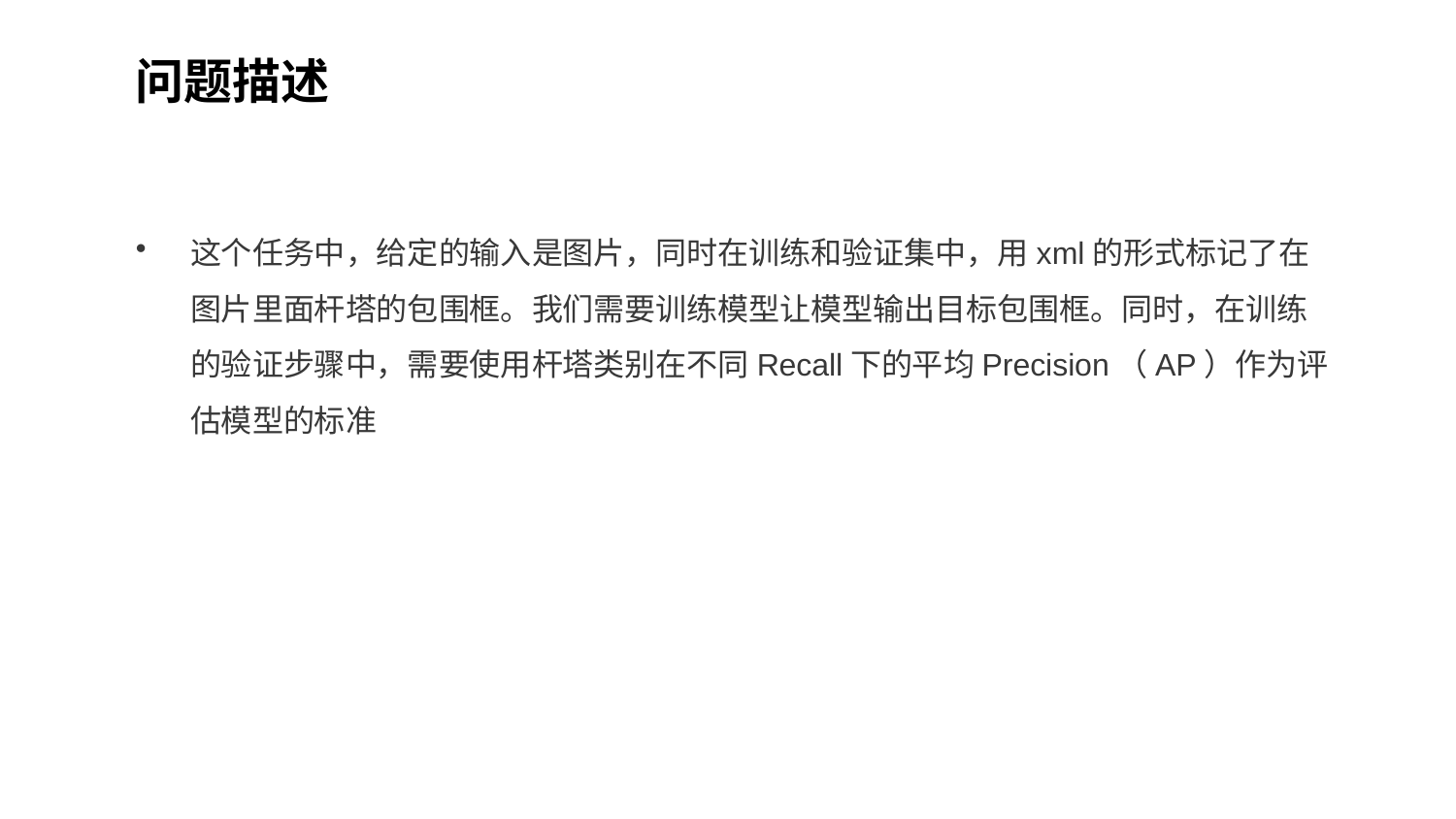

问题描述
这个任务中，给定的输入是图片，同时在训练和验证集中，用xml的形式标记了在图片里面杆塔的包围框。我们需要训练模型让模型输出目标包围框。同时，在训练的验证步骤中，需要使用杆塔类别在不同Recall下的平均Precision（AP）作为评估模型的标准